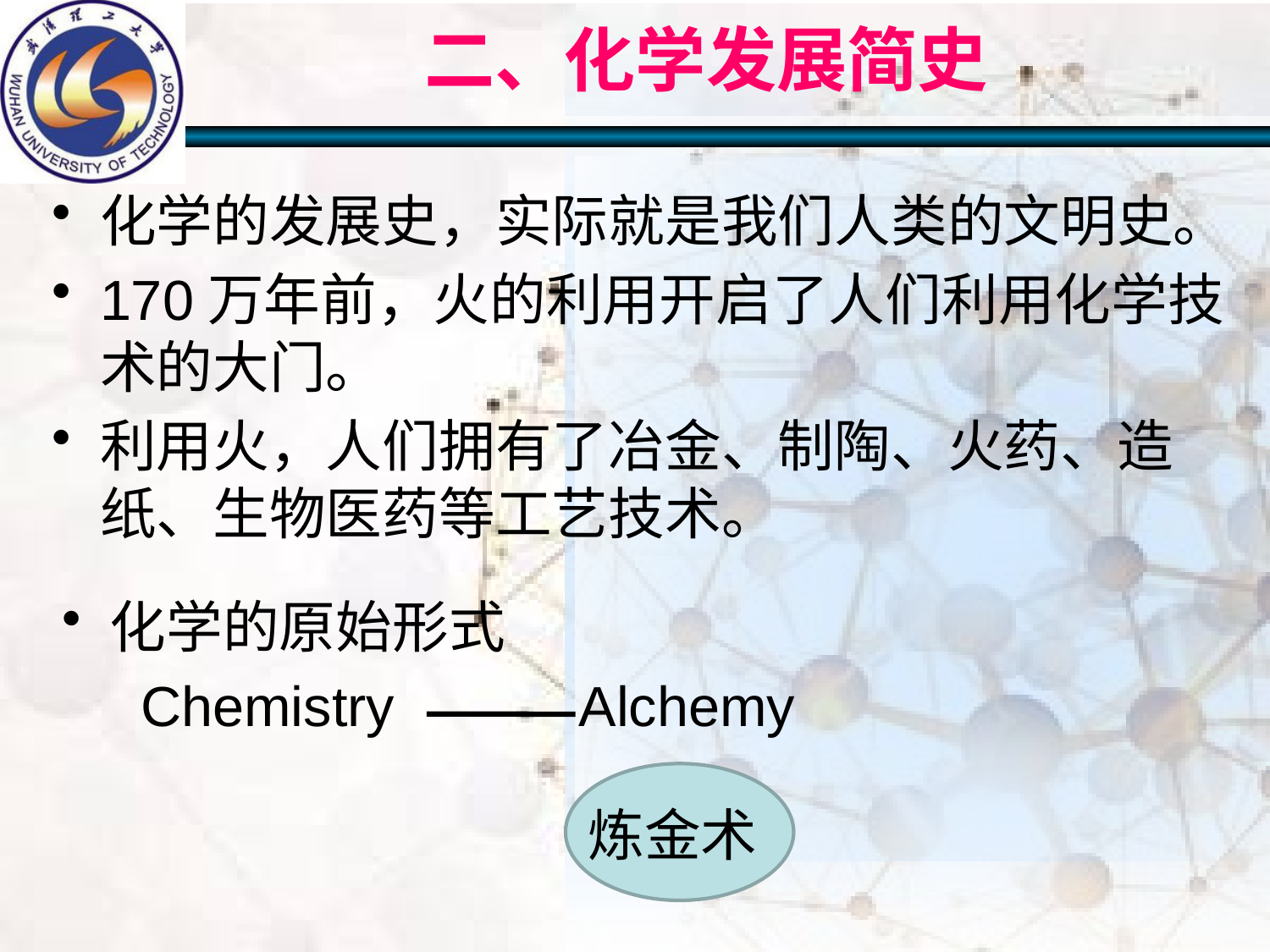

# 二、化学发展简史
化学的发展史，实际就是我们人类的文明史。
170万年前，火的利用开启了人们利用化学技术的大门。
利用火，人们拥有了冶金、制陶、火药、造纸、生物医药等工艺技术。

化学的原始形式
     Chemistry            Alchemy

炼金术